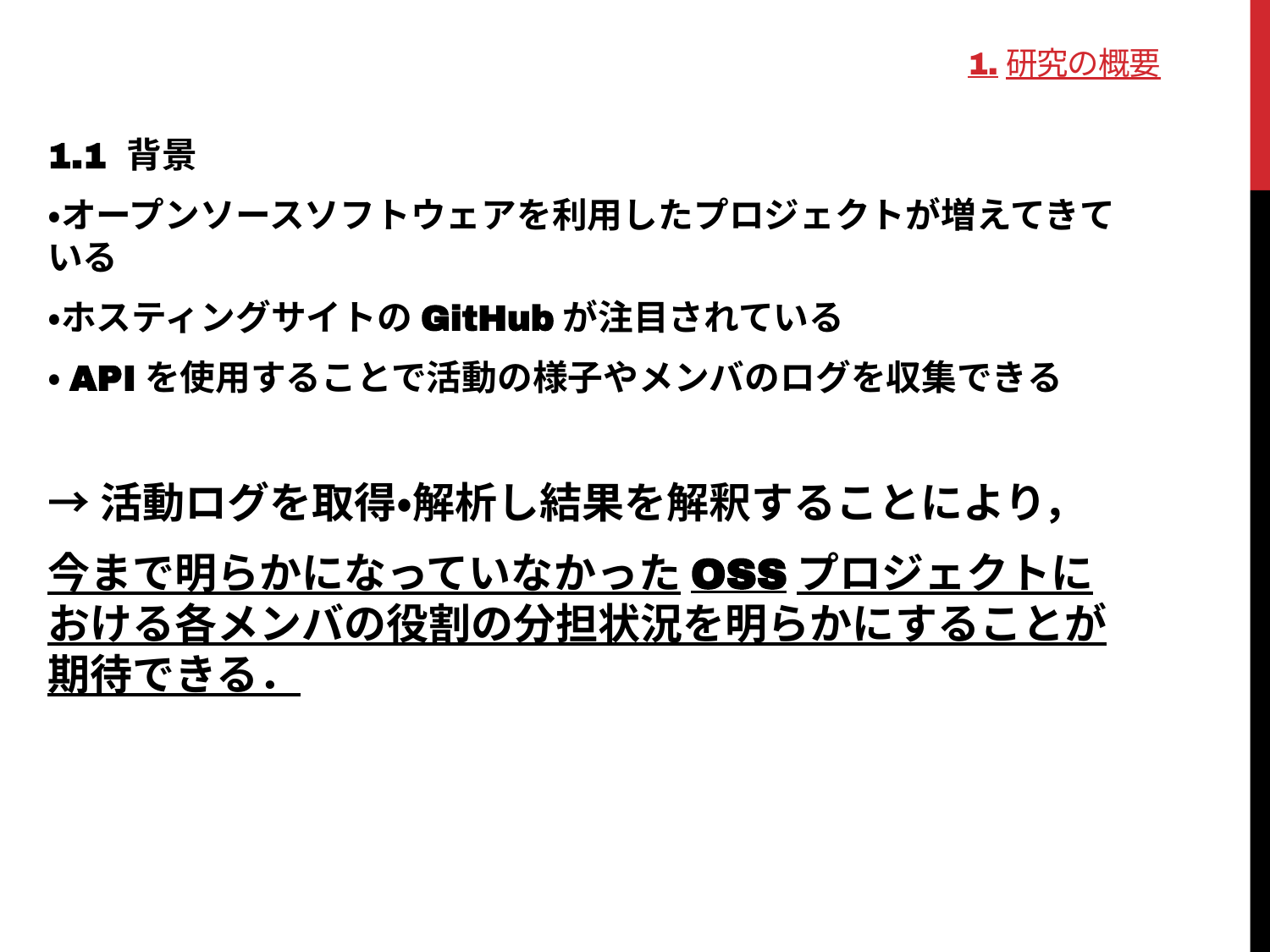

# 1.研究の概要
1.1 背景
・オープンソースソフトウェアを利用したプロジェクトが増えてきている
・ホスティングサイトのGitHubが注目されている
・APIを使用することで活動の様子やメンバのログを収集できる

→活動ログを取得・解析し結果を解釈することにより，
今まで明らかになっていなかったOSSプロジェクトにおける各メンバの役割の分担状況を明らかにすることが期待できる．